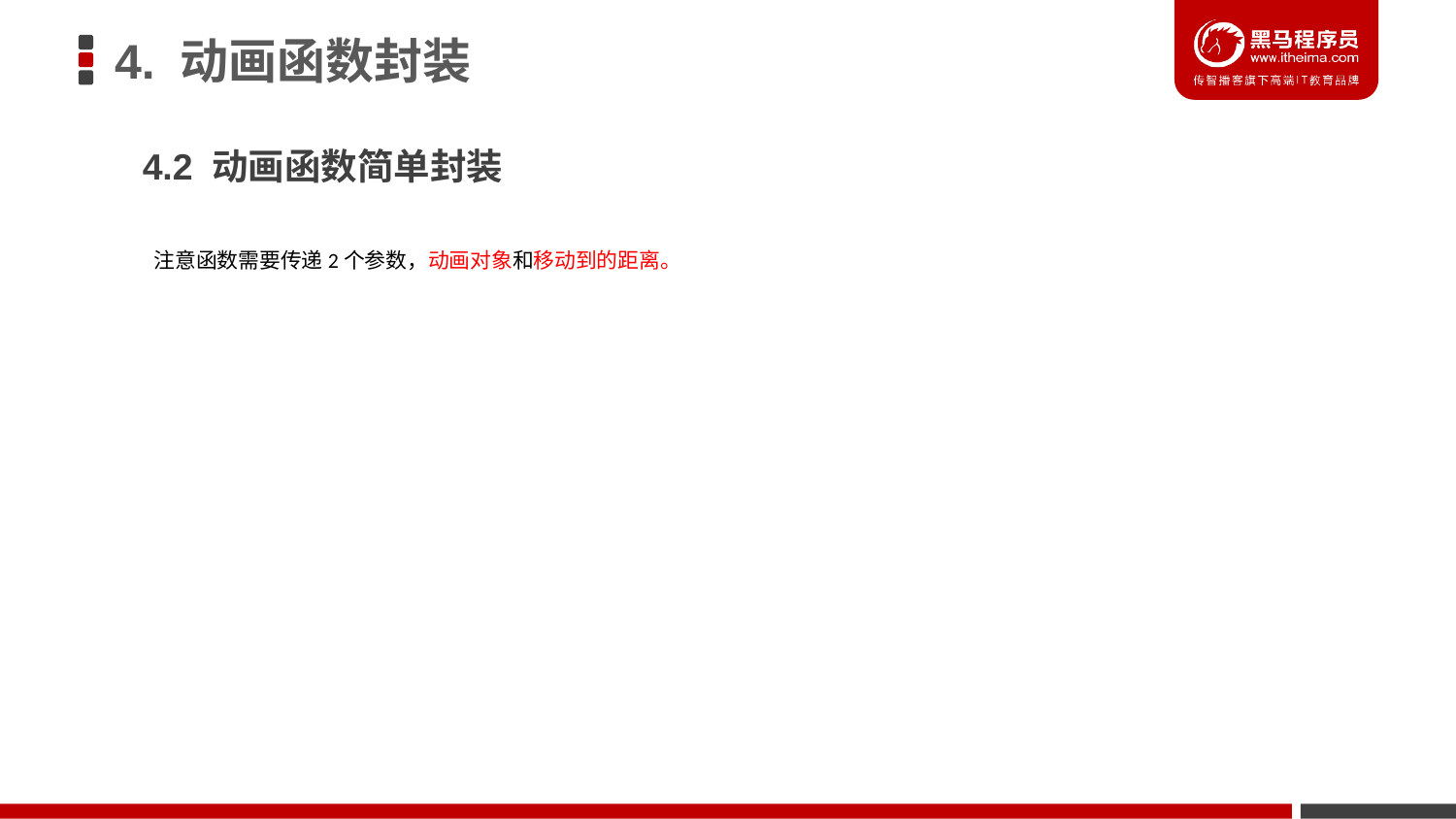

# 4. 动画函数封装
4.2 动画函数简单封装
注意函数需要传递2个参数，动画对象和移动到的距离。